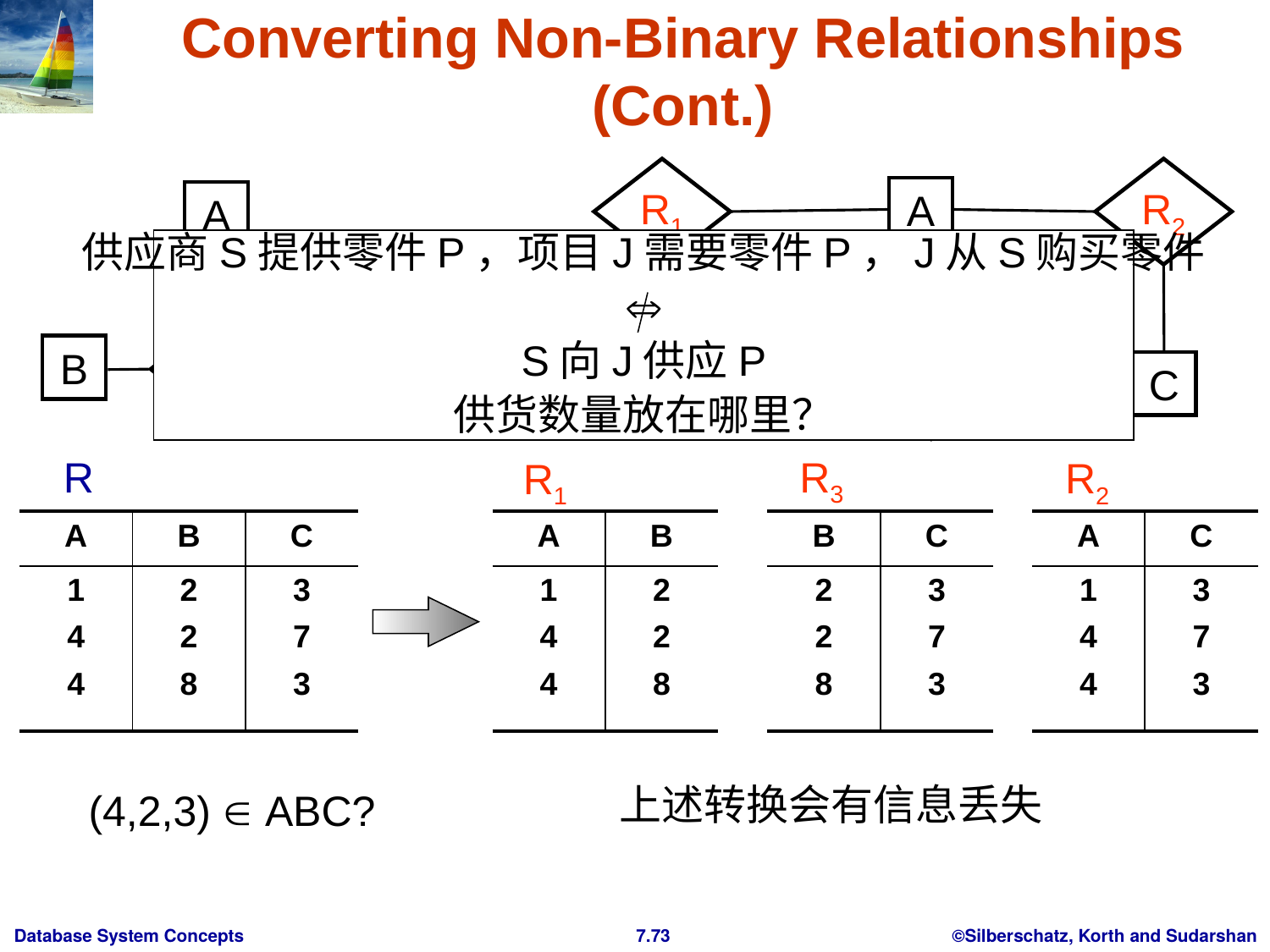

# Converting Non-Binary Relationships (Cont.)
R1
R2
A
A
R
B
C

R3
C
B
供应商S提供零件P，项目J需要零件P，J从S购买零件
⇔
S向J供应P
供货数量放在哪里？

R3
R
R2
R1
| A | B | C |
| --- | --- | --- |
| 1 4 4 | 2 2 8 | 3 7 3 |
| A | B |
| --- | --- |
| 1 4 4 | 2 2 8 |
| B | C |
| --- | --- |
| 2 2 8 | 3 7 3 |
| A | C |
| --- | --- |
| 1 4 4 | 3 7 3 |

上述转换会有信息丢失
(4,2,3) ∈ ABC?